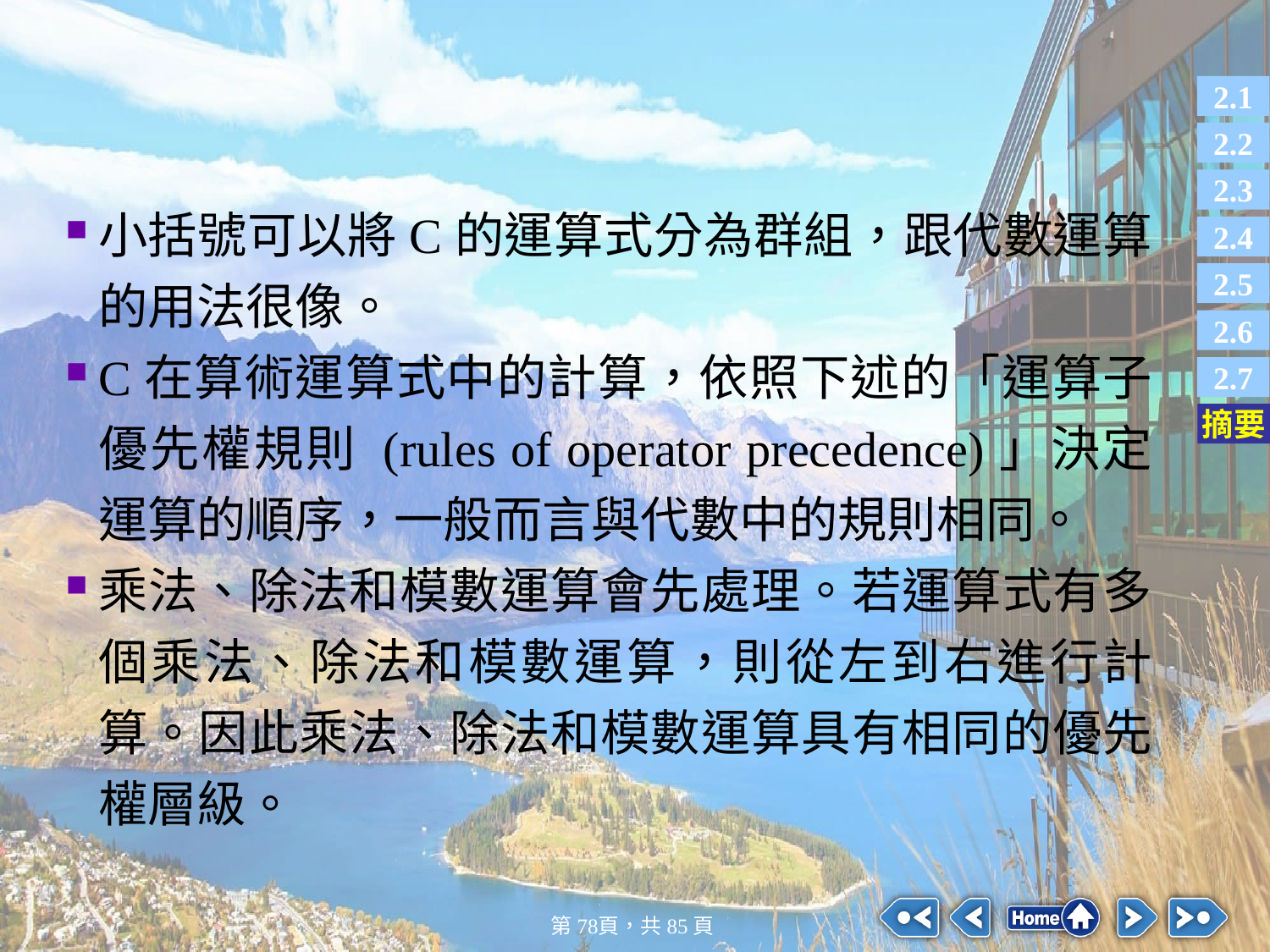

#
小括號可以將C的運算式分為群組，跟代數運算的用法很像。
C在算術運算式中的計算，依照下述的「運算子優先權規則 (rules of operator precedence)」決定運算的順序，一般而言與代數中的規則相同。
乘法、除法和模數運算會先處理。若運算式有多個乘法、除法和模數運算，則從左到右進行計算。因此乘法、除法和模數運算具有相同的優先權層級。